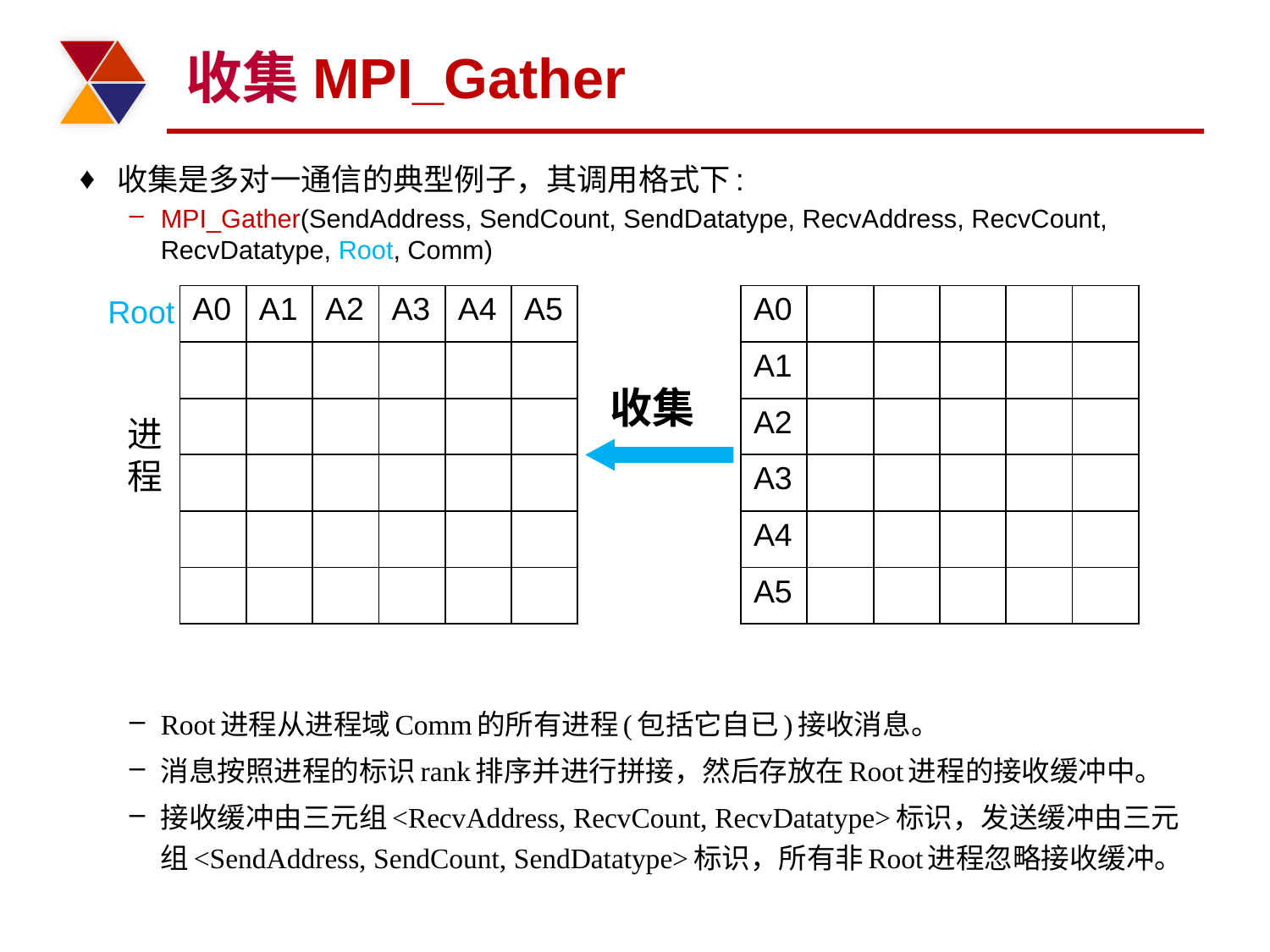

# 收集MPI_Gather
收集是多对一通信的典型例子，其调用格式下:
MPI_Gather(SendAddress, SendCount, SendDatatype, RecvAddress, RecvCount, RecvDatatype, Root, Comm)

Root进程从进程域Comm的所有进程(包括它自已)接收消息。
消息按照进程的标识rank排序并进行拼接，然后存放在Root进程的接收缓冲中。
接收缓冲由三元组<RecvAddress, RecvCount, RecvDatatype>标识，发送缓冲由三元组<SendAddress, SendCount, SendDatatype>标识，所有非Root进程忽略接收缓冲。
Root
| A0 | A1 | A2 | A3 | A4 | A5 |
| --- | --- | --- | --- | --- | --- |
|  |  |  |  |  |  |
|  |  |  |  |  |  |
|  |  |  |  |  |  |
|  |  |  |  |  |  |
|  |  |  |  |  |  |
| A0 |  |  |  |  |  |
| --- | --- | --- | --- | --- | --- |
| A1 |  |  |  |  |  |
| A2 |  |  |  |  |  |
| A3 |  |  |  |  |  |
| A4 |  |  |  |  |  |
| A5 |  |  |  |  |  |
收集

进程